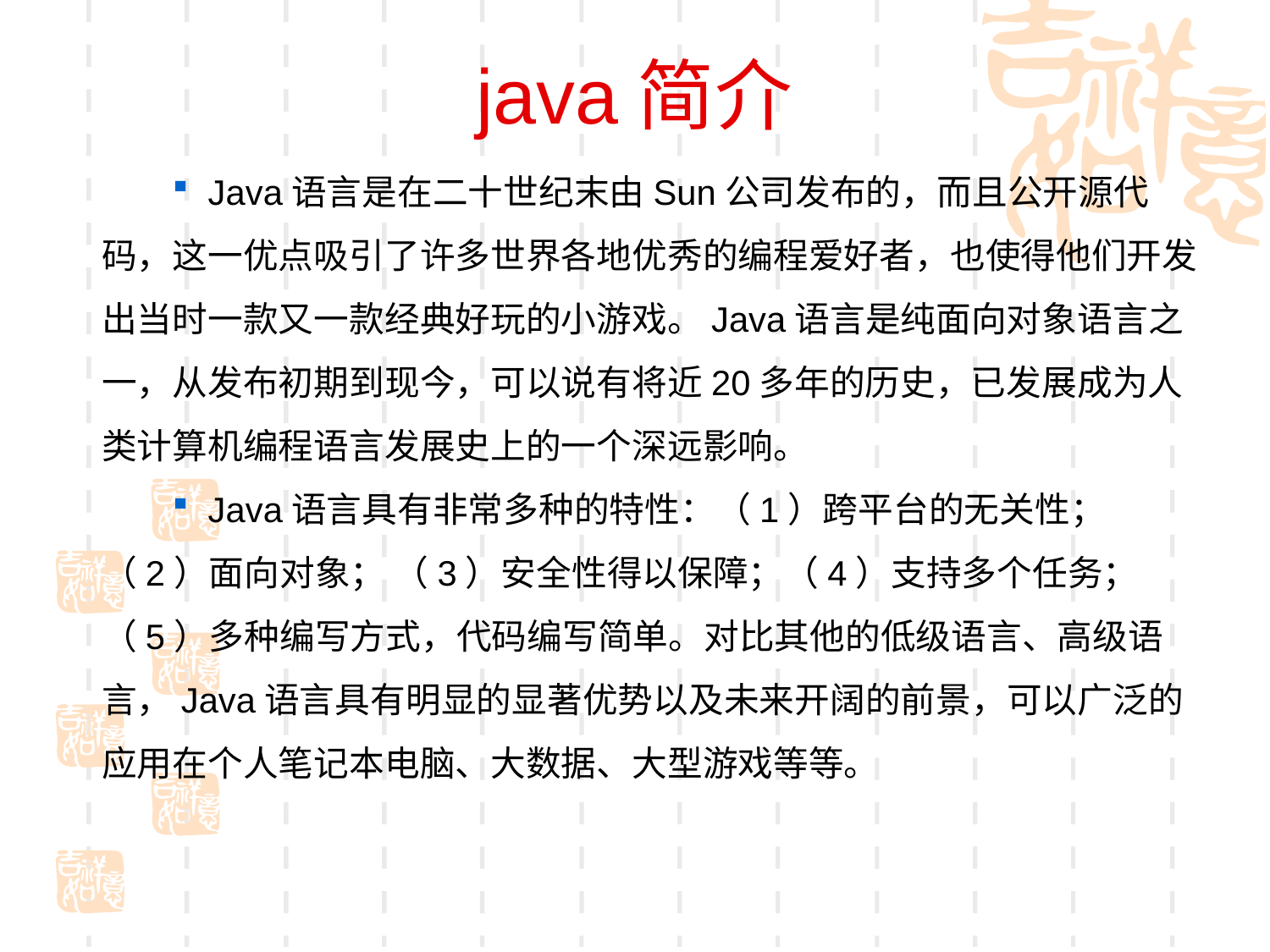

# java简介
  Java语言是在二十世纪末由Sun公司发布的，而且公开源代码，这一优点吸引了许多世界各地优秀的编程爱好者，也使得他们开发出当时一款又一款经典好玩的小游戏。Java语言是纯面向对象语言之一，从发布初期到现今，可以说有将近20多年的历史，已发展成为人类计算机编程语言发展史上的一个深远影响。
  Java语言具有非常多种的特性：（1）跨平台的无关性；（2）面向对象； （3）安全性得以保障；（4）支持多个任务；（5）多种编写方式，代码编写简单。对比其他的低级语言、高级语言，Java语言具有明显的显著优势以及未来开阔的前景，可以广泛的应用在个人笔记本电脑、大数据、大型游戏等等。